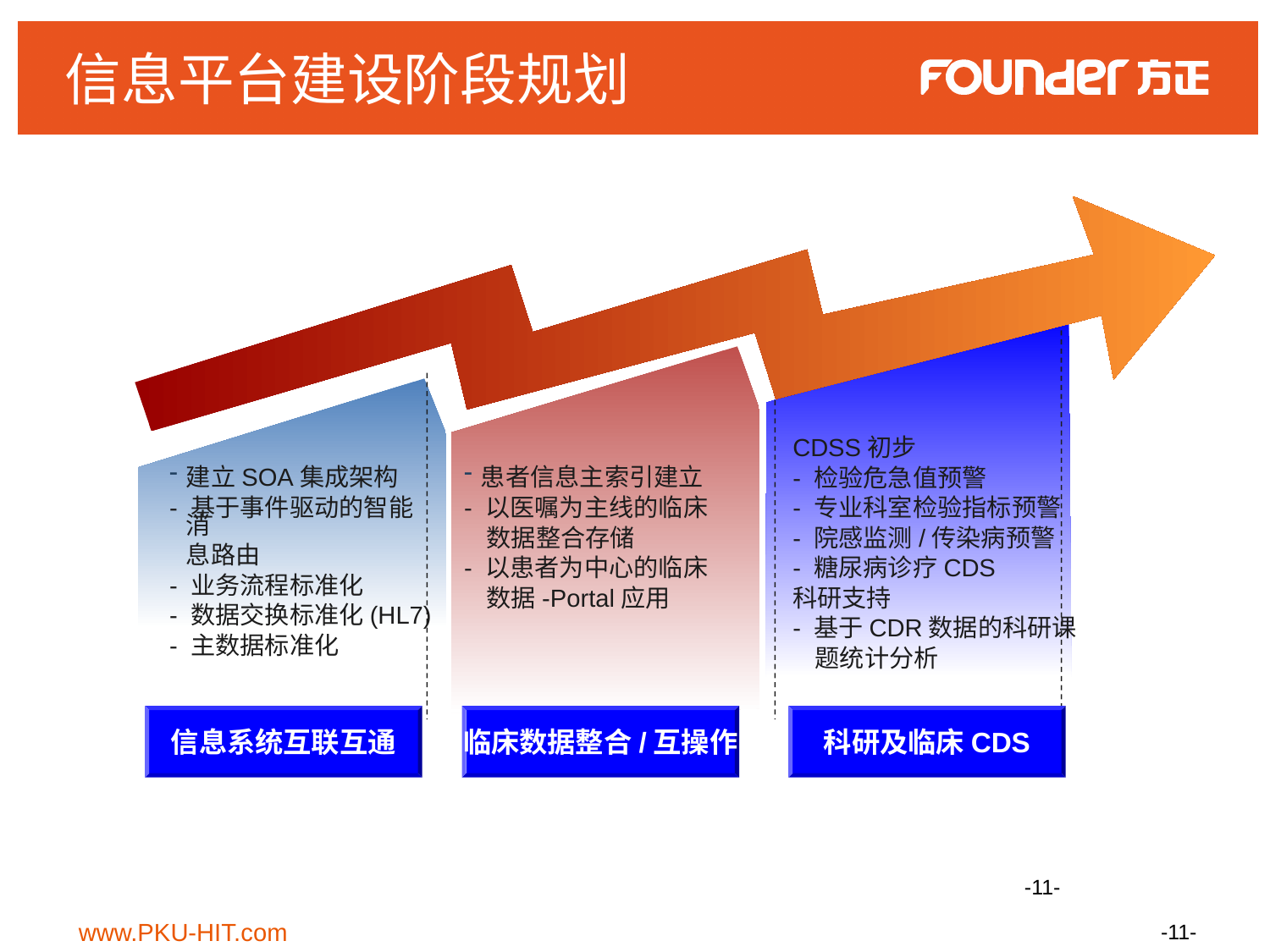

信息平台建设阶段规划

CDSS初步
- 检验危急值预警
- 专业科室检验指标预警
- 院感监测/传染病预警
- 糖尿病诊疗CDS
科研支持
- 基于CDR数据的科研课
   题统计分析
建立SOA集成架构
- 基于事件驱动的智能消
  息路由
- 业务流程标准化
- 数据交换标准化(HL7)
- 主数据标准化

患者信息主索引建立
- 以医嘱为主线的临床
   数据整合存储
- 以患者为中心的临床
   数据-Portal应用

信息系统互联互通
临床数据整合/互操作
科研及临床CDS
-11-